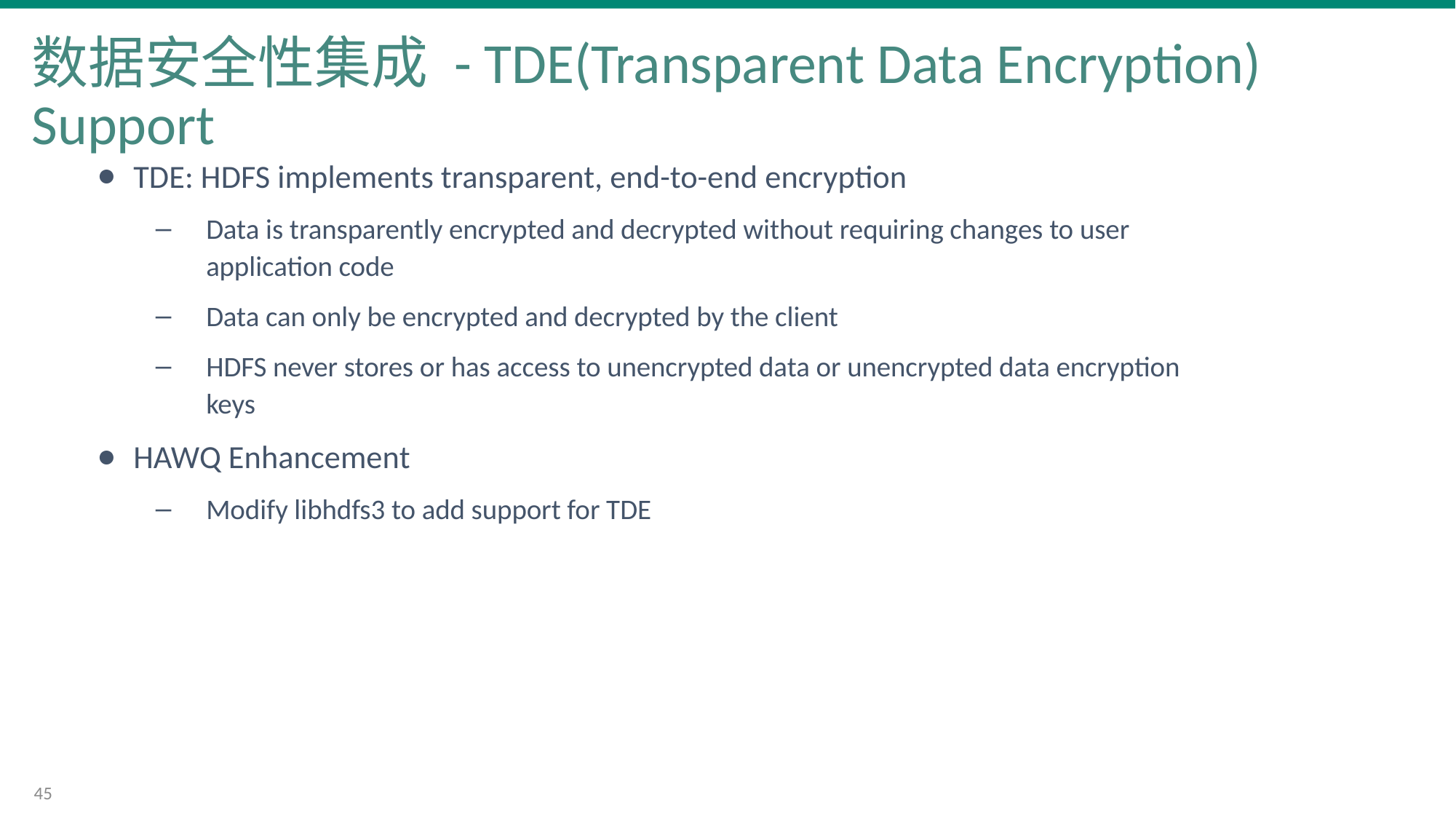

# 数据安全性集成 - TDE(Transparent Data Encryption) Support
TDE: HDFS implements transparent, end-to-end encryption
Data is transparently encrypted and decrypted without requiring changes to user application code
Data can only be encrypted and decrypted by the client
HDFS never stores or has access to unencrypted data or unencrypted data encryption keys
HAWQ Enhancement
Modify libhdfs3 to add support for TDE
45